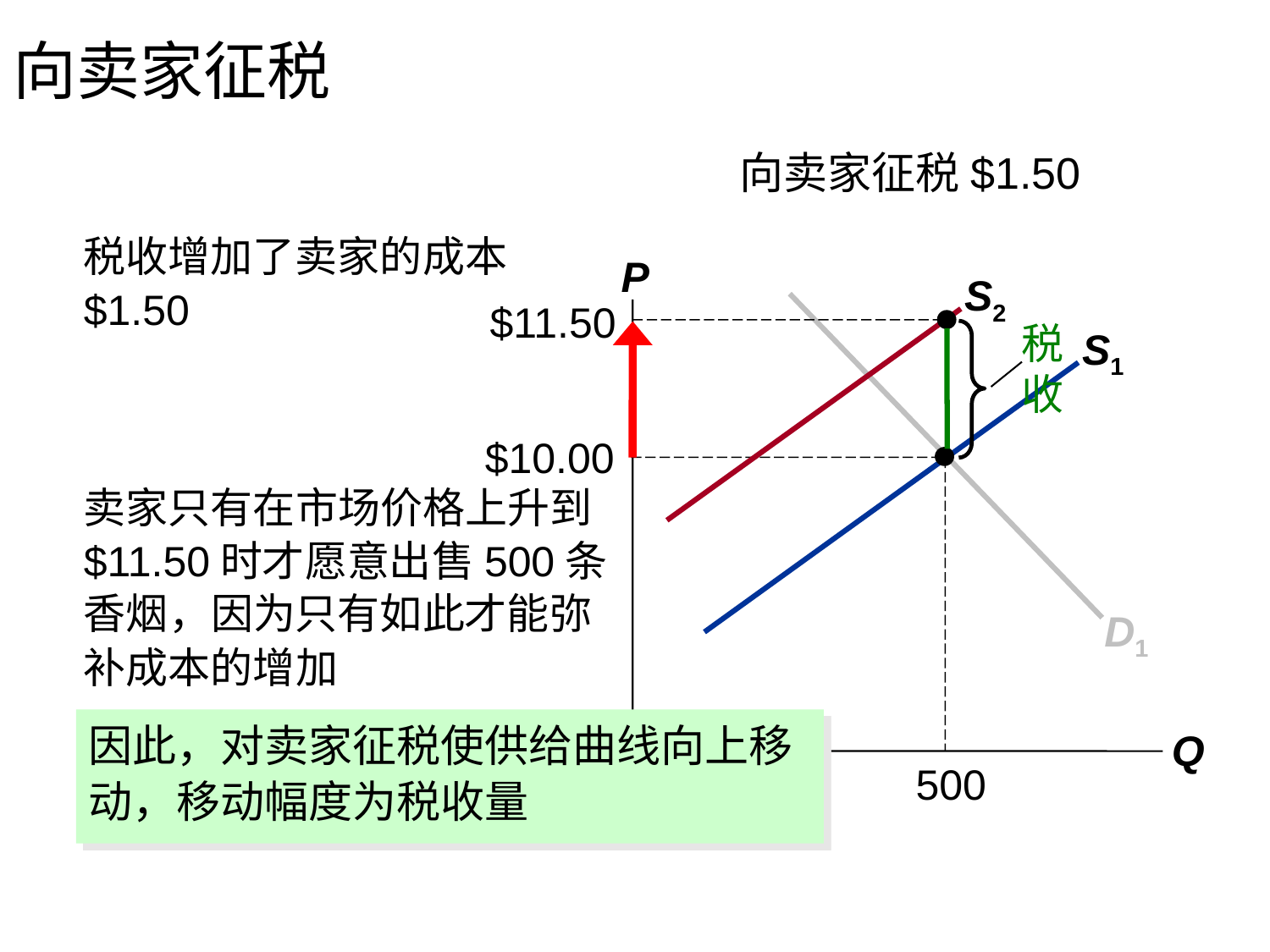

向卖家征税
#
向卖家征税$1.50

税收增加了卖家的成本
$1.50

卖家只有在市场价格上升到$11.50时才愿意出售500条香烟，因为只有如此才能弥补成本的增加
P

Q

S2

D1
$11.50

税收

S1

$10.00

500
因此，对卖家征税使供给曲线向上移动，移动幅度为税收量